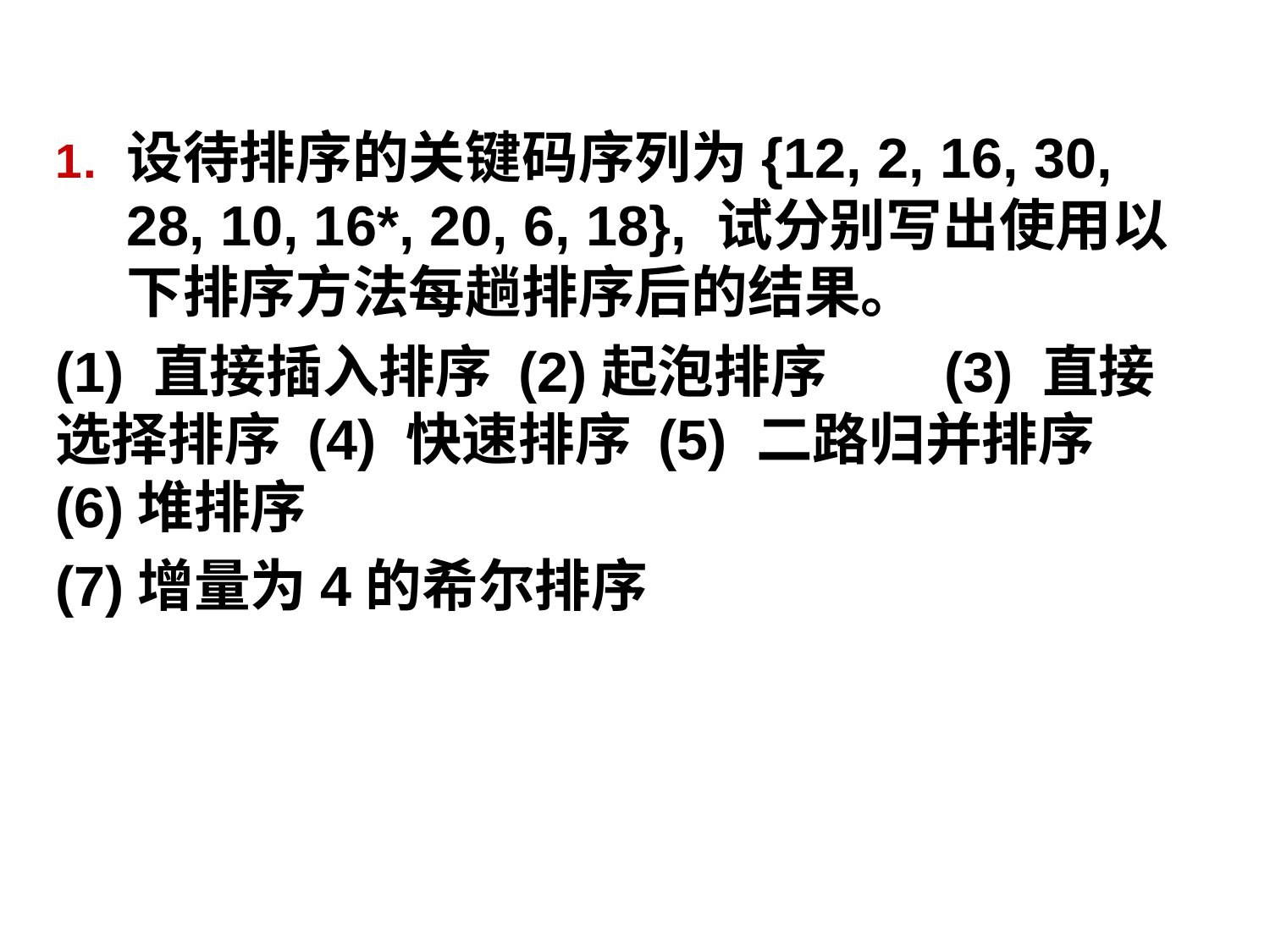

设待排序的关键码序列为{12, 2, 16, 30, 28, 10, 16*, 20, 6, 18}, 试分别写出使用以下排序方法每趟排序后的结果。
(1) 直接插入排序 (2)起泡排序	(3) 直接选择排序 (4) 快速排序 (5) 二路归并排序	(6)堆排序
(7)增量为4的希尔排序